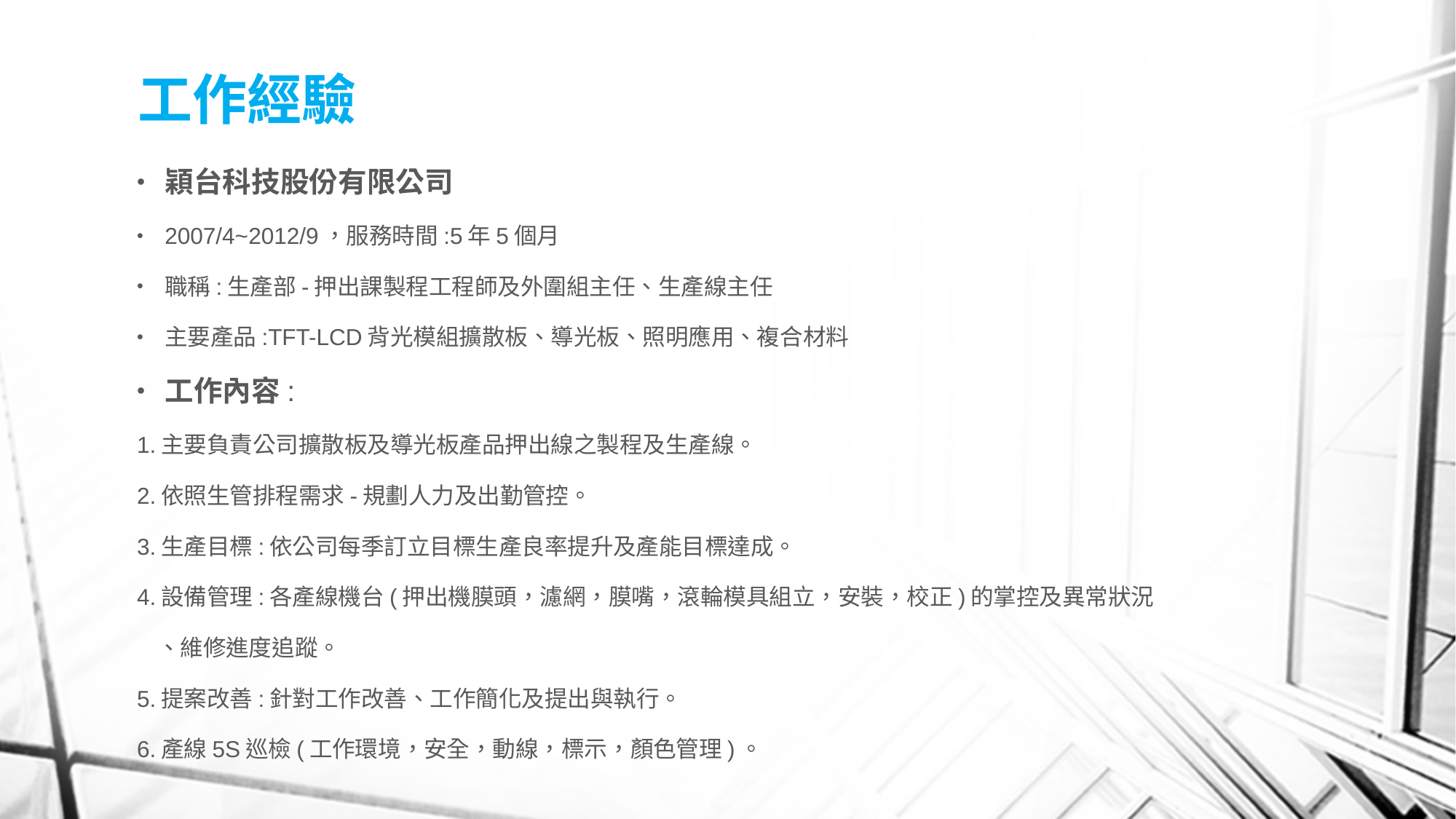

# 工作經驗
穎台科技股份有限公司
2007/4~2012/9，服務時間:5年5個月
職稱:生產部-押出課製程工程師及外圍組主任、生產線主任
主要產品:TFT-LCD背光模組擴散板、導光板、照明應用、複合材料
工作內容:
1.主要負責公司擴散板及導光板產品押出線之製程及生產線。
2.依照生管排程需求-規劃人力及出勤管控。
3.生產目標:依公司每季訂立目標生產良率提升及產能目標達成。
4.設備管理:各產線機台(押出機膜頭，濾網，膜嘴，滾輪模具組立，安裝，校正)的掌控及異常狀況
   、維修進度追蹤。
5.提案改善:針對工作改善、工作簡化及提出與執行。
6.產線5S巡檢(工作環境，安全，動線，標示，顏色管理)。